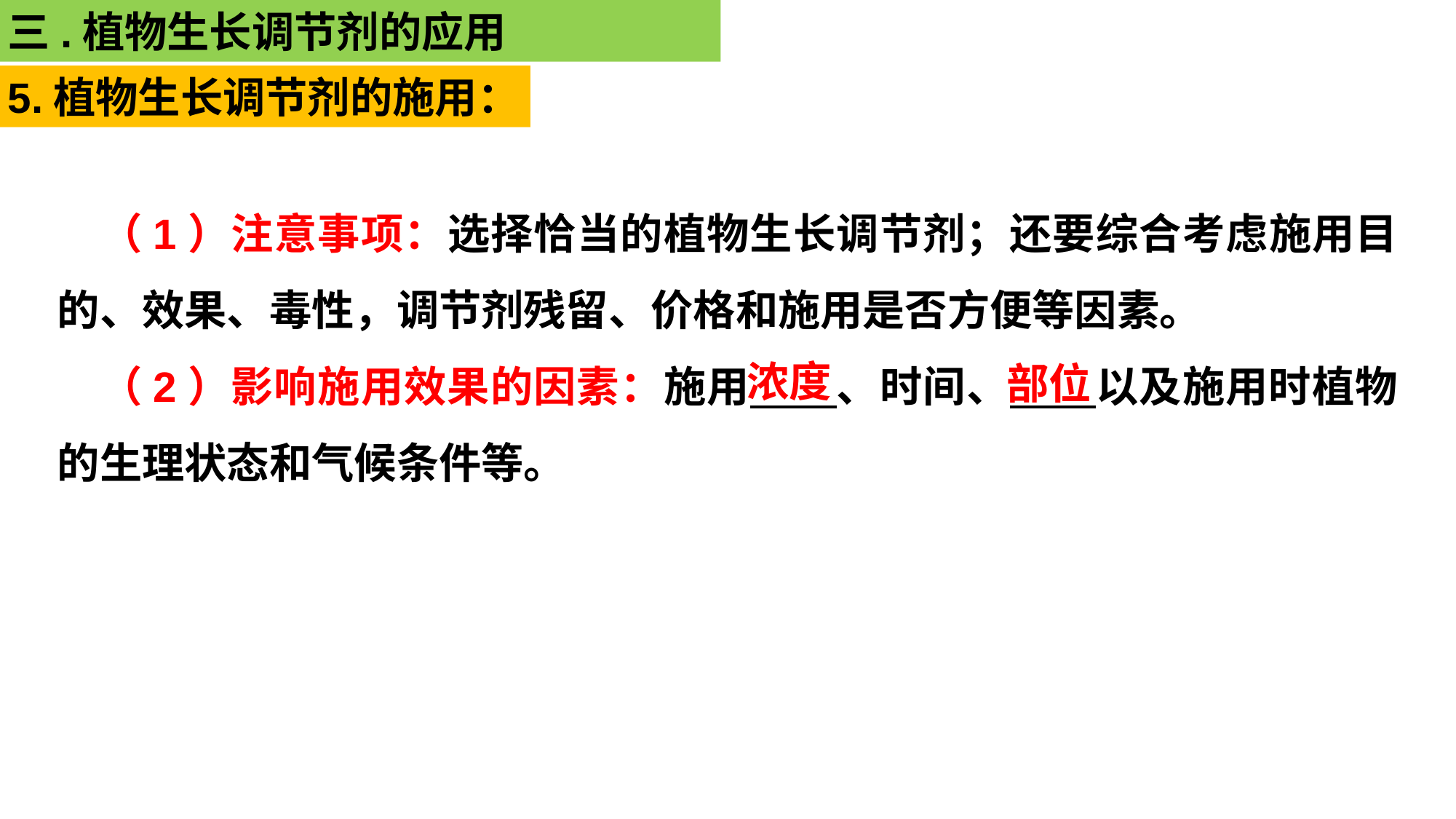

三.植物生长调节剂的应用
5.植物生长调节剂的施用：
   （1）注意事项：选择恰当的植物生长调节剂；还要综合考虑施用目的、效果、毒性，调节剂残留、价格和施用是否方便等因素。
   （2）影响施用效果的因素：施用　　、时间、　　以及施用时植物的生理状态和气候条件等。
浓度
部位